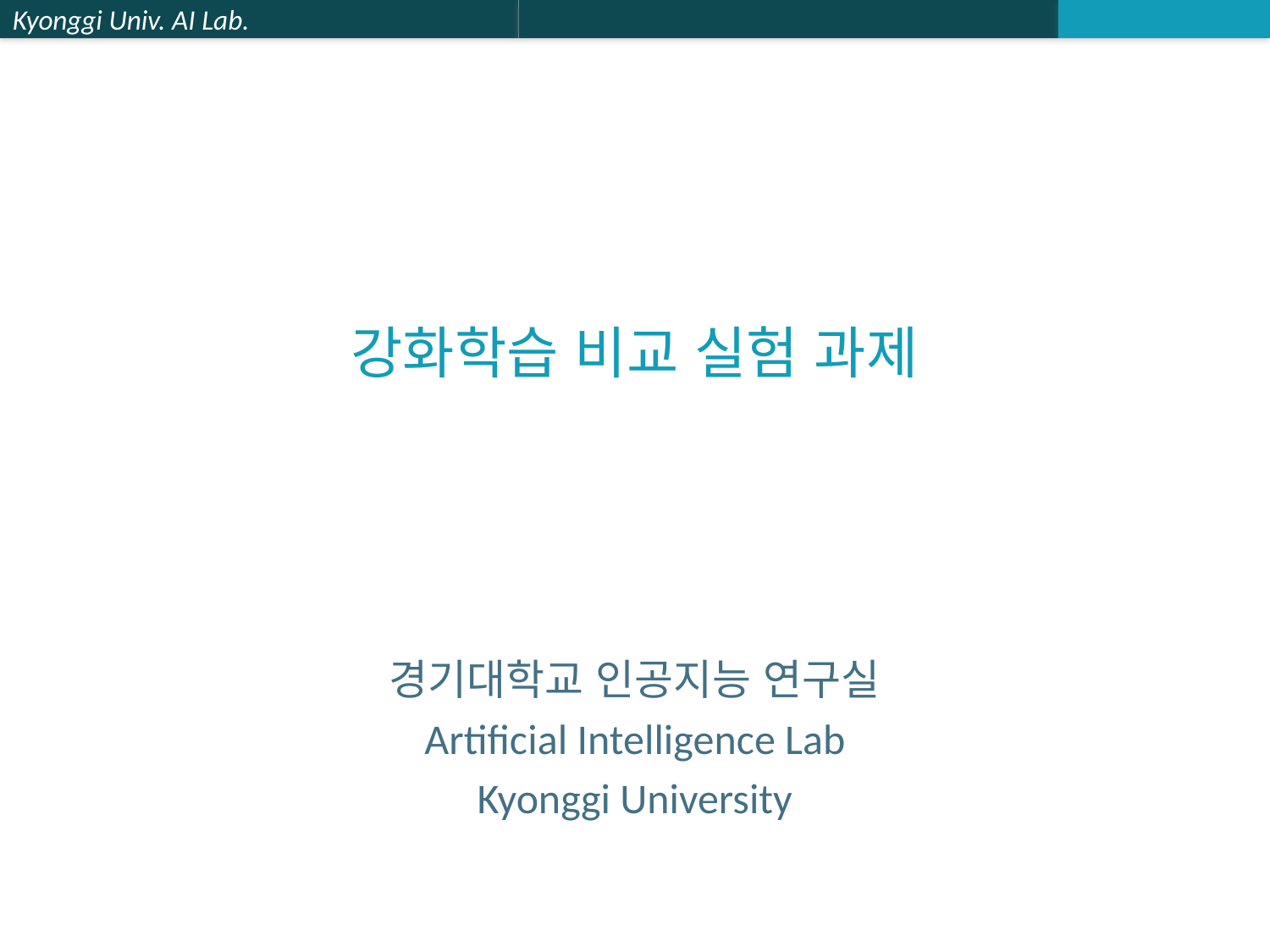

# 강화학습 비교 실험 과제

경기대학교 인공지능 연구실
Artificial Intelligence Lab
Kyonggi University